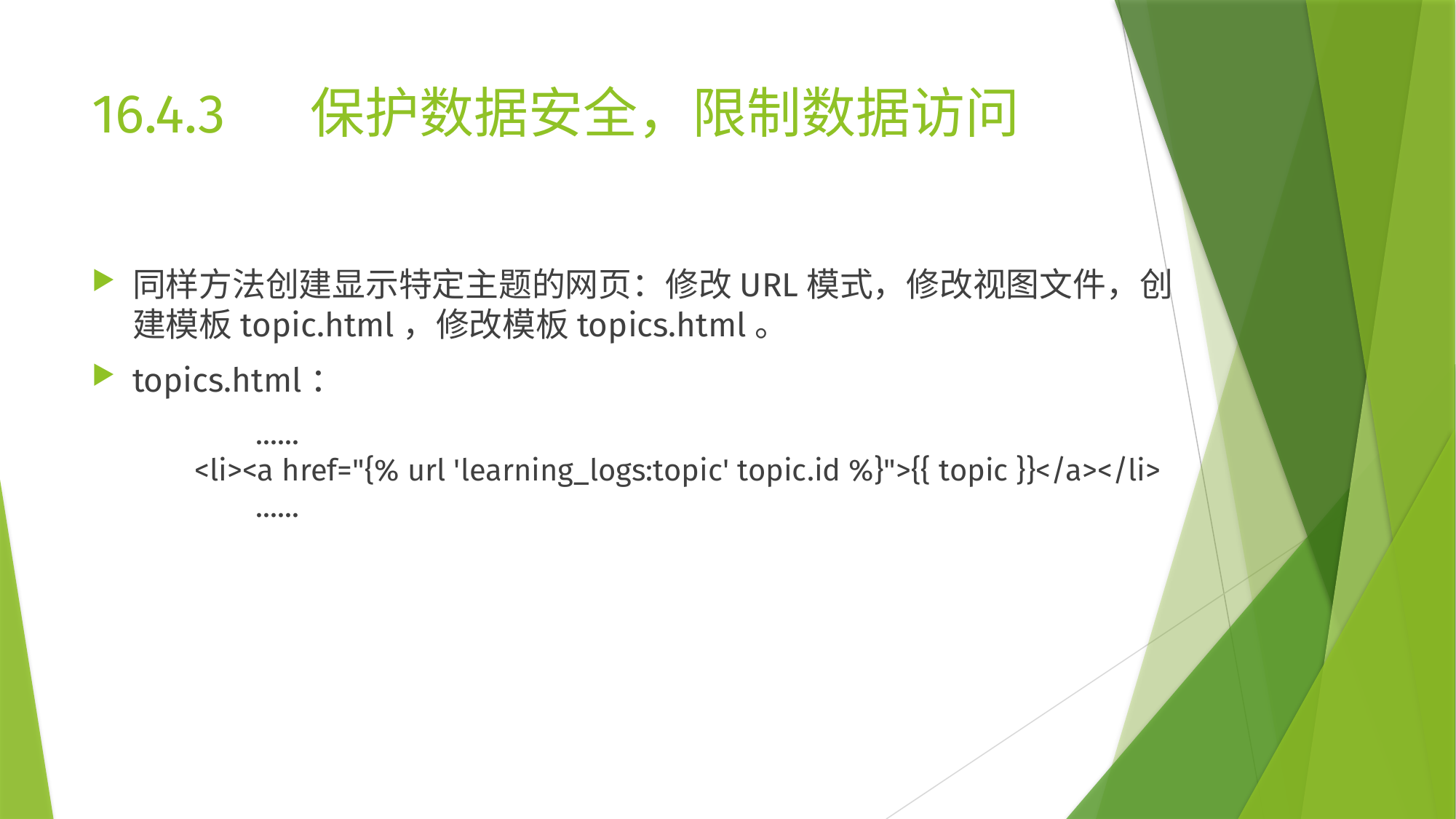

# 16.4.3	保护数据安全，限制数据访问
同样方法创建显示特定主题的网页：修改URL模式，修改视图文件，创建模板topic.html，修改模板topics.html。
topics.html：
	......
      <li><a href="{% url 'learning_logs:topic' topic.id %}">{{ topic }}</a></li>
	......